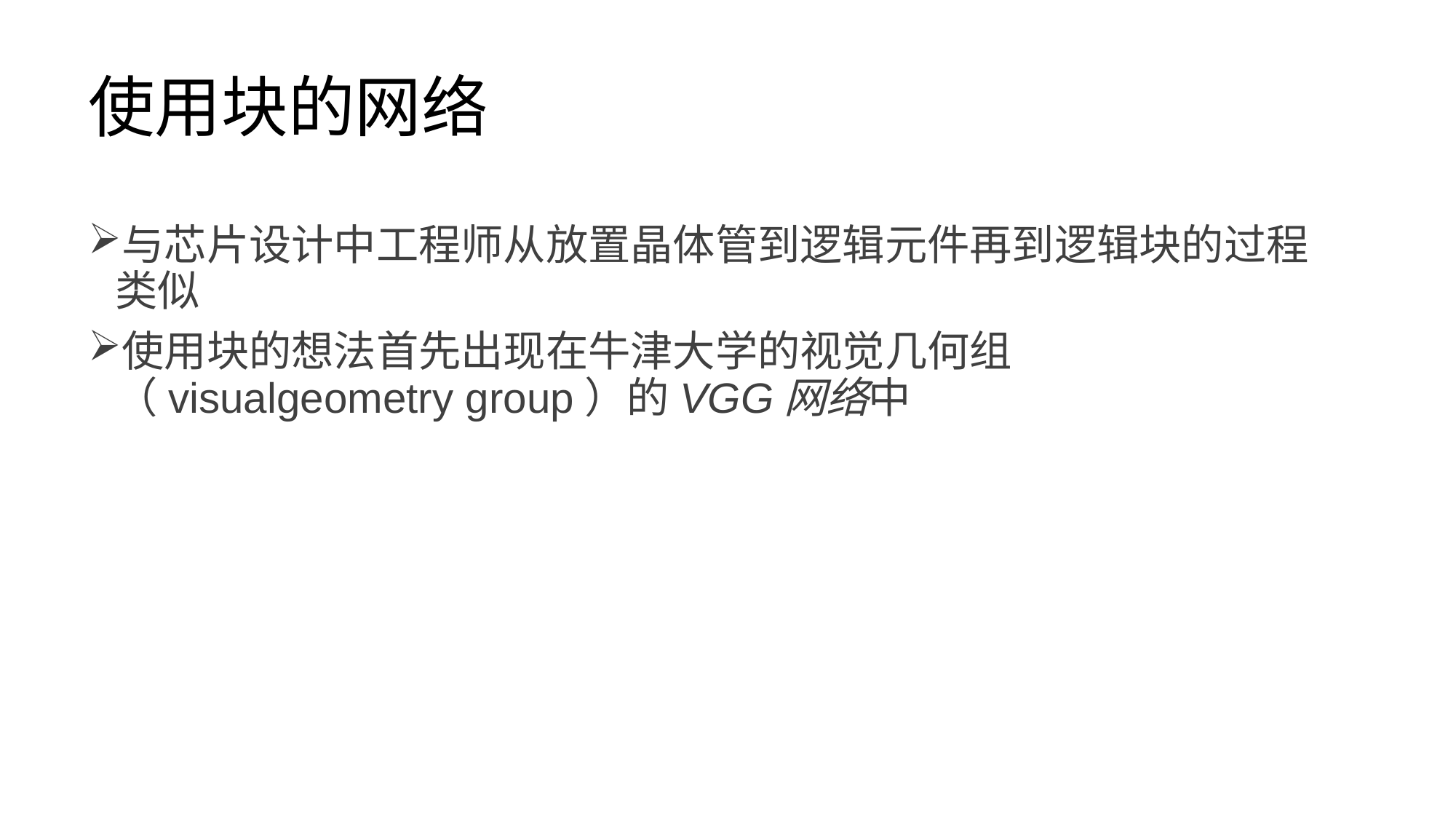

# 使用块的网络
与芯片设计中工程师从放置晶体管到逻辑元件再到逻辑块的过程类似
使用块的想法首先出现在牛津大学的视觉几何组（visualgeometry group）的VGG网络中